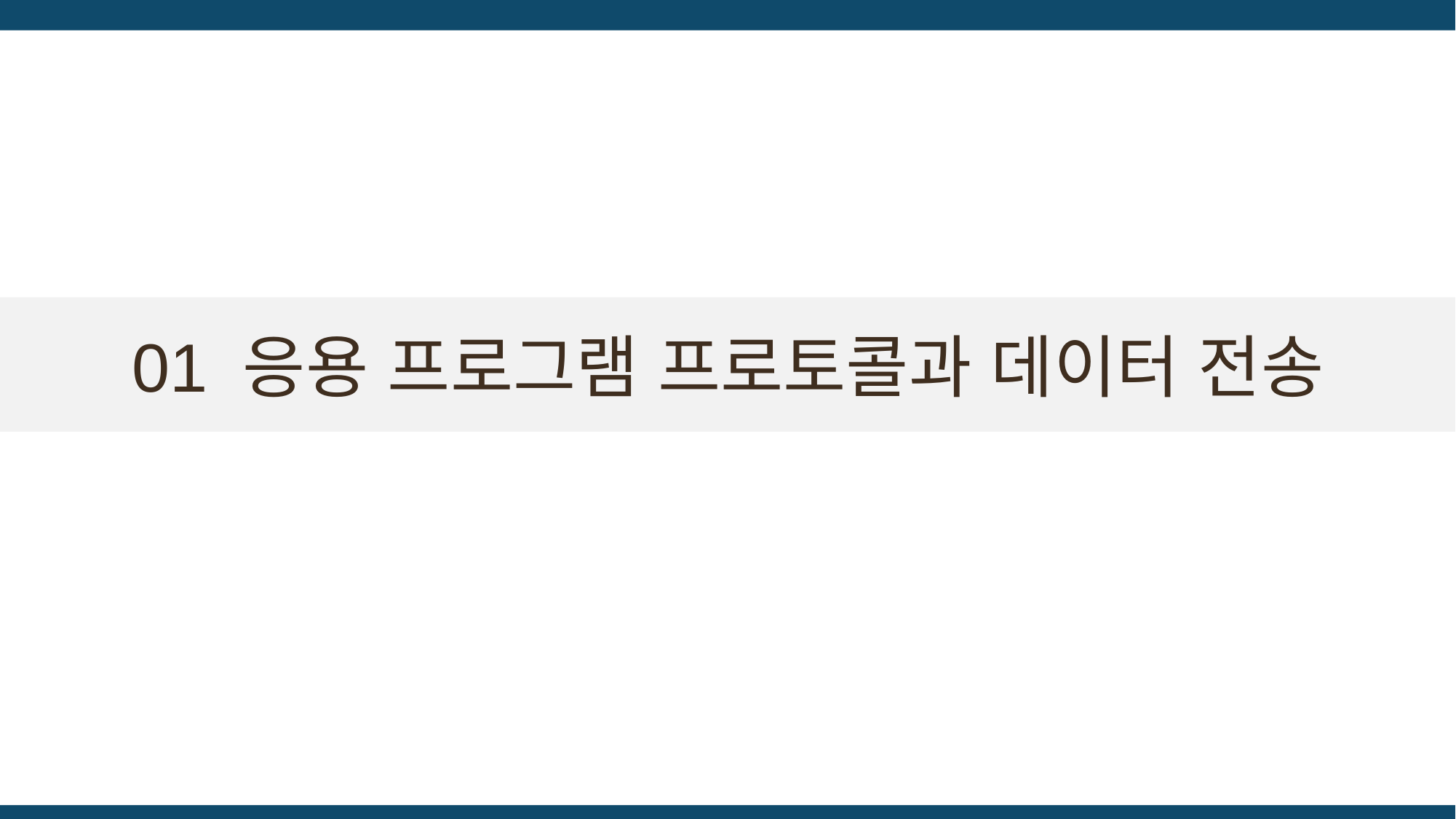

# 01 응용 프로그램 프로토콜과 데이터 전송